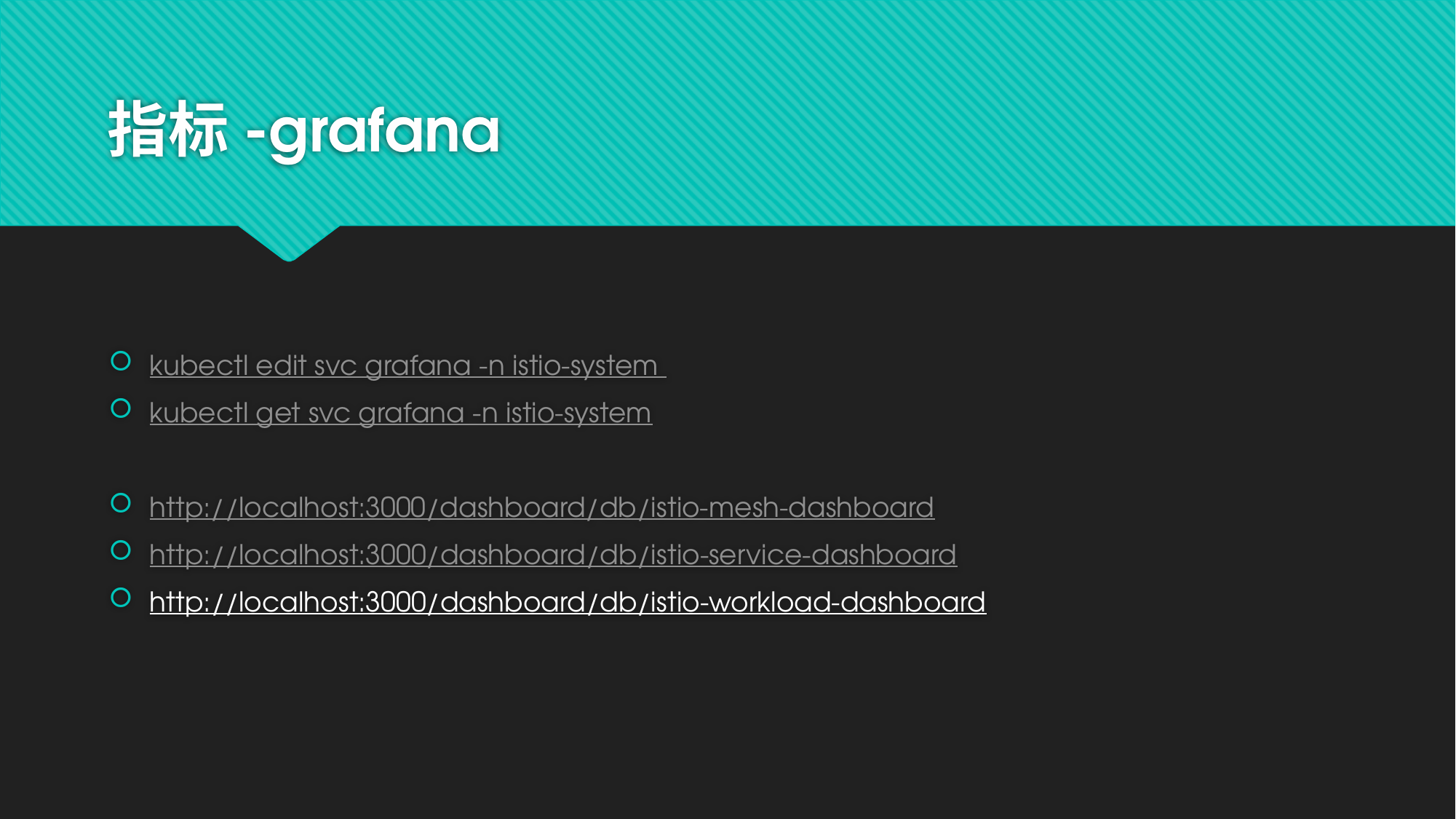

# 指标-grafana
kubectl edit svc grafana -n istio-system
kubectl get svc grafana -n istio-system

http://localhost:3000/dashboard/db/istio-mesh-dashboard
http://localhost:3000/dashboard/db/istio-service-dashboard
http://localhost:3000/dashboard/db/istio-workload-dashboard